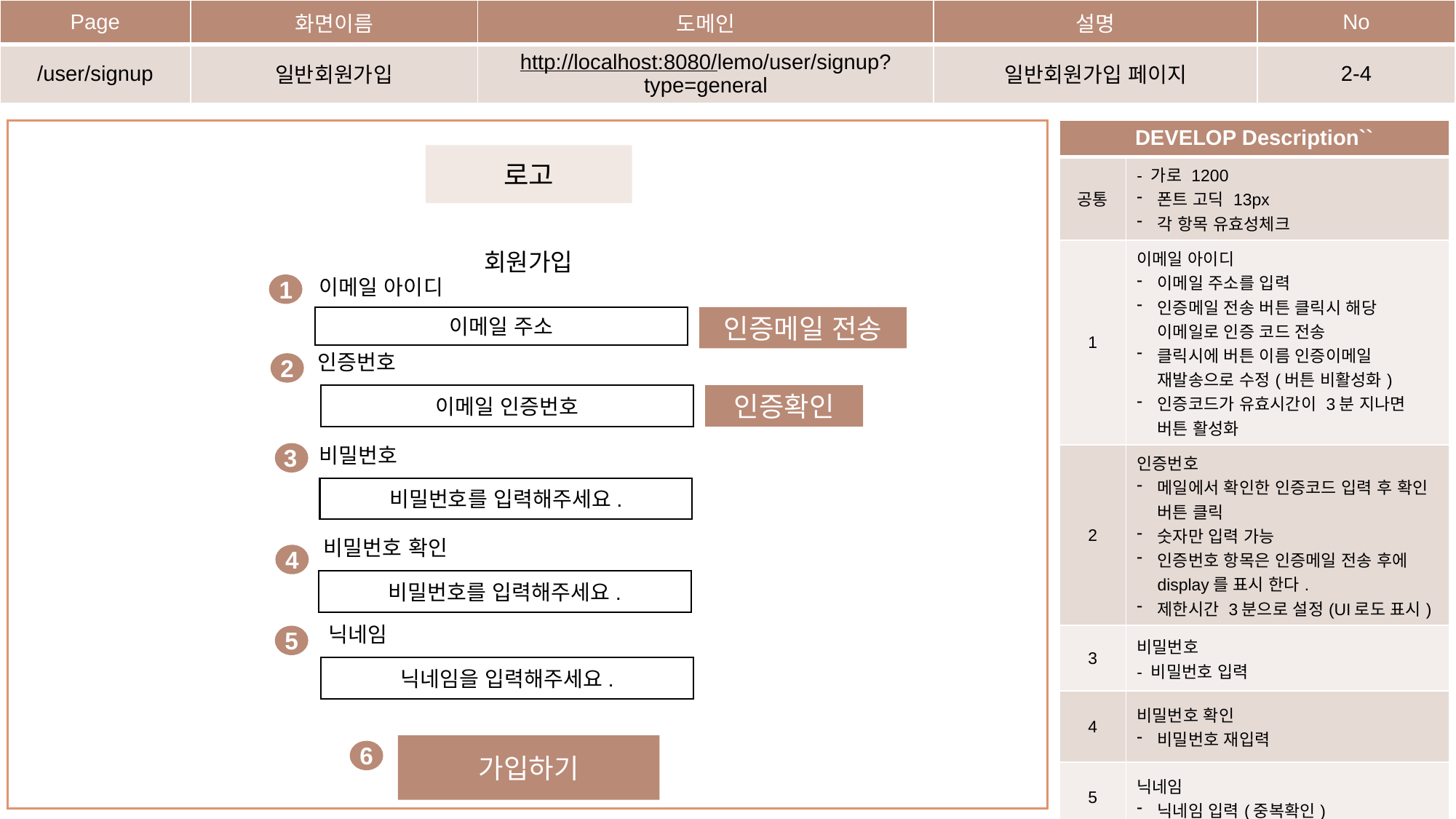

| Page | 화면이름 | 도메인 | 설명 | No |
| --- | --- | --- | --- | --- |
| /user/signup | 일반회원가입 | http://localhost:8080/lemo/user/signup?type=general | 일반회원가입 페이지 | 2-4 |

| DEVELOP Description`` |  |
| --- | --- |
| 공통 | - 가로 1200 폰트 고딕 13px 각 항목 유효성체크 |
| 1 | 이메일 아이디 이메일 주소를 입력 인증메일 전송 버튼 클릭시 해당 이메일로 인증 코드 전송 클릭시에 버튼 이름 인증이메일 재발송으로 수정(버튼 비활성화) 인증코드가 유효시간이 3분 지나면 버튼 활성화 |
| 2 | 인증번호 메일에서 확인한 인증코드 입력 후 확인 버튼 클릭 숫자만 입력 가능 인증번호 항목은 인증메일 전송 후에 display를 표시 한다. 제한시간 3분으로 설정(UI로도 표시) |
| 3 | 비밀번호 - 비밀번호 입력 |
| 4 | 비밀번호 확인 비밀번호 재입력 |
| 5 | 닉네임 닉네임 입력(중복확인) |
| 6 | 가입하기 가입완료 후에 로그인 페이지로 이동 |

로고
회원가입
이메일 아이디
1

이메일 주소
인증메일 전송
인증번호
2

이메일 인증번호
인증확인
비밀번호
3

비밀번호를 입력해주세요.
비밀번호 확인
4

비밀번호를 입력해주세요.
닉네임
5

닉네임을 입력해주세요.
61
가입하기